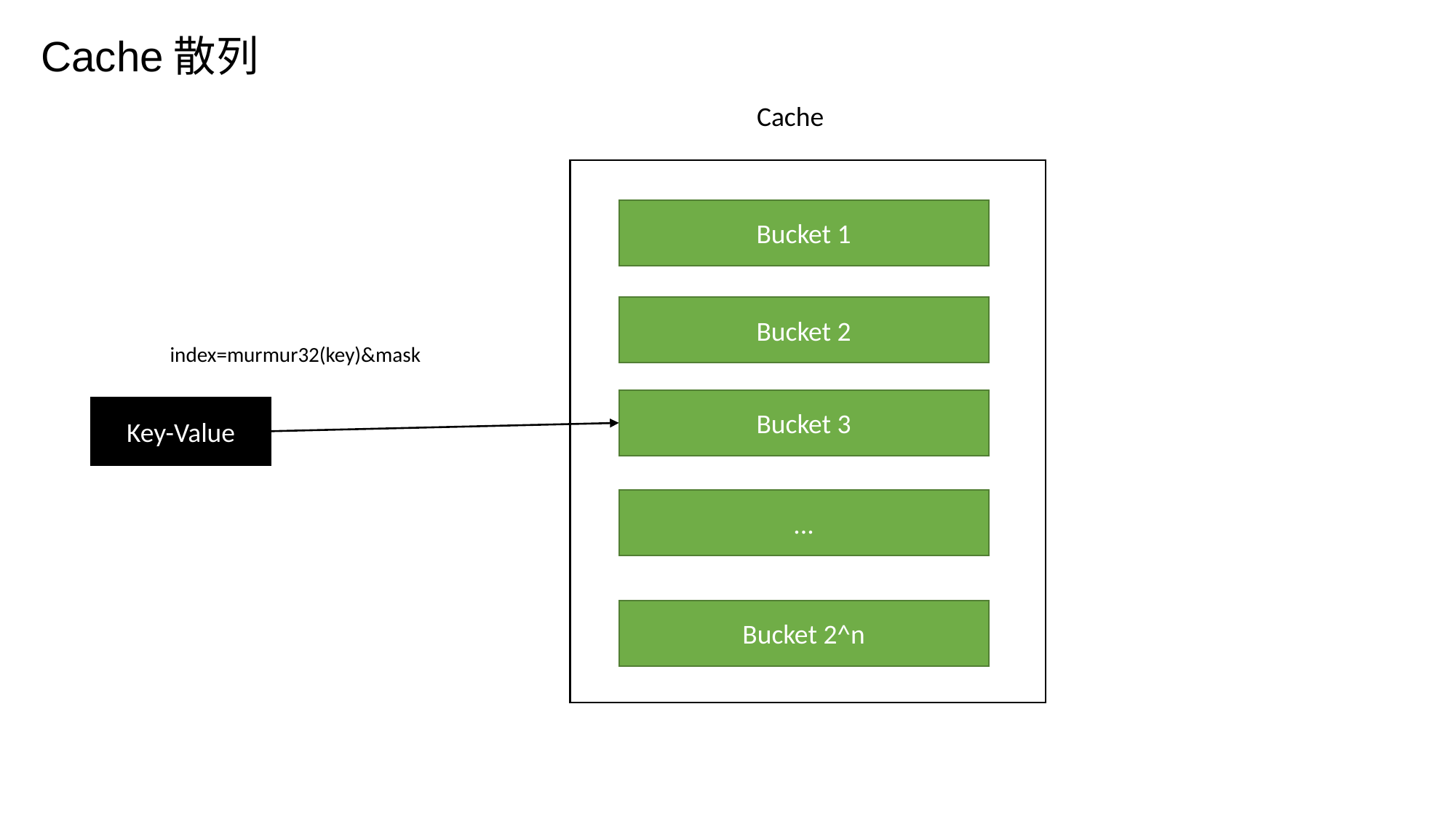

Cache散列
Cache

Bucket 1
Bucket 2
Bucket 3
...
Bucket 2^n
index=murmur32(key)&mask
Key-Value